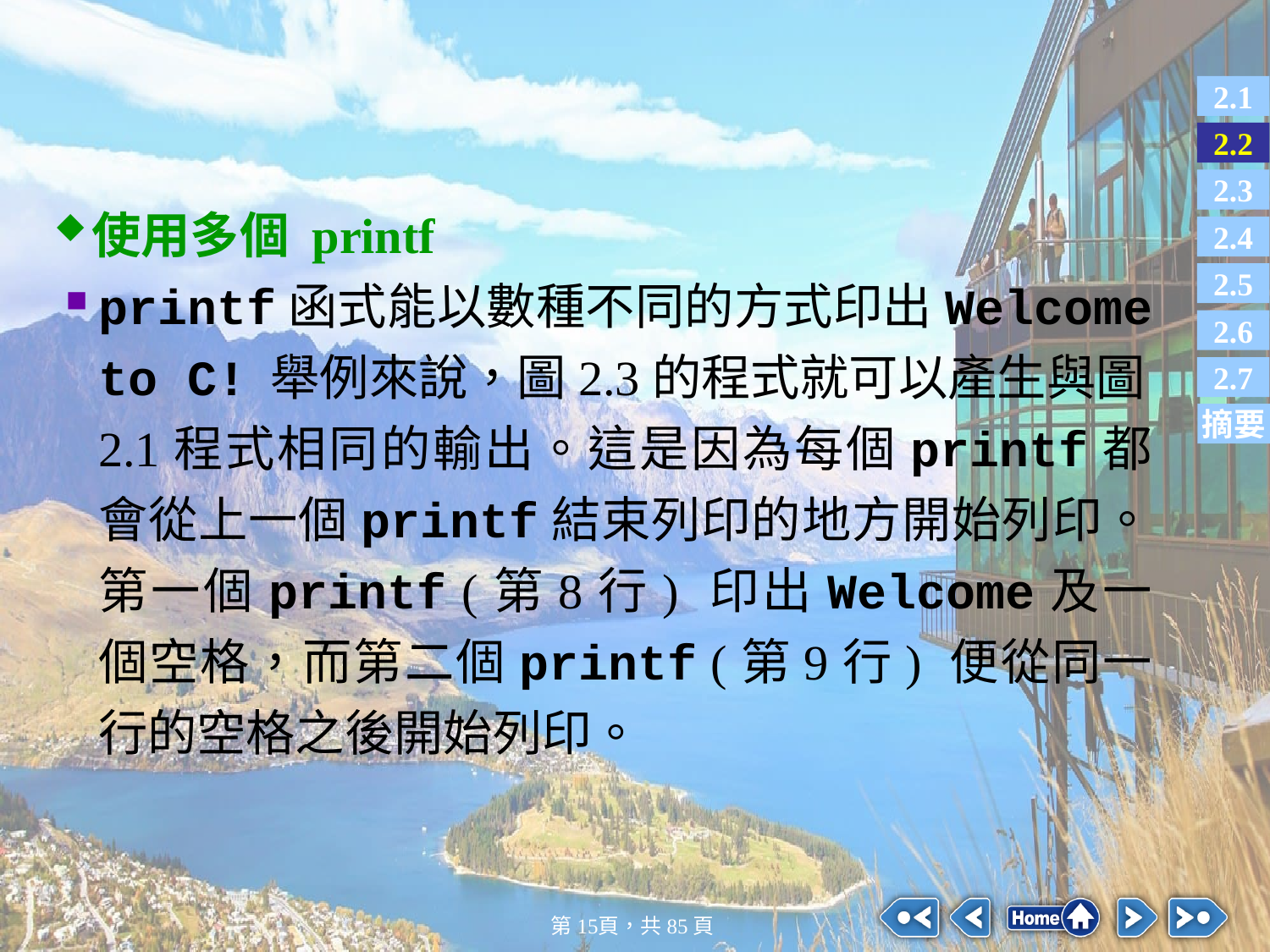

#
使用多個 printf
printf函式能以數種不同的方式印出Welcome to C! 舉例來說，圖2.3的程式就可以產生與圖2.1程式相同的輸出。這是因為每個printf都會從上一個printf結束列印的地方開始列印。第一個printf (第8行) 印出Welcome及一個空格，而第二個printf (第9行) 便從同一行的空格之後開始列印。